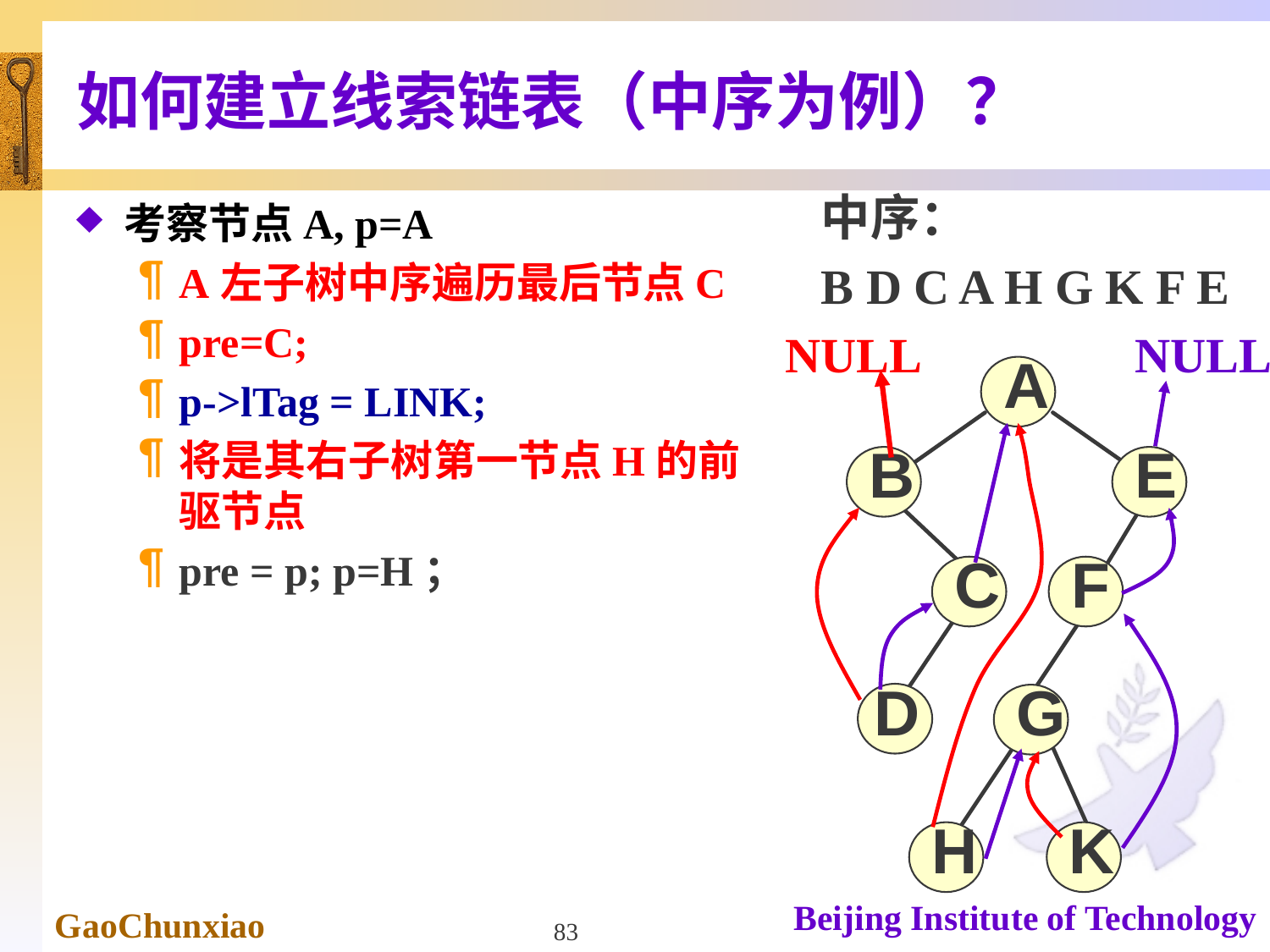

# 如何建立线索链表（中序为例）？
中序：
B D C A H G K F E
考察节点A, p=A
A左子树中序遍历最后节点C
pre=C;
p->lTag = LINK;
将是其右子树第一节点H的前驱节点
pre = p; p=H；

NULL

NULL

 A

 B

 E

 C

 F

D

 G

 H

 K

83